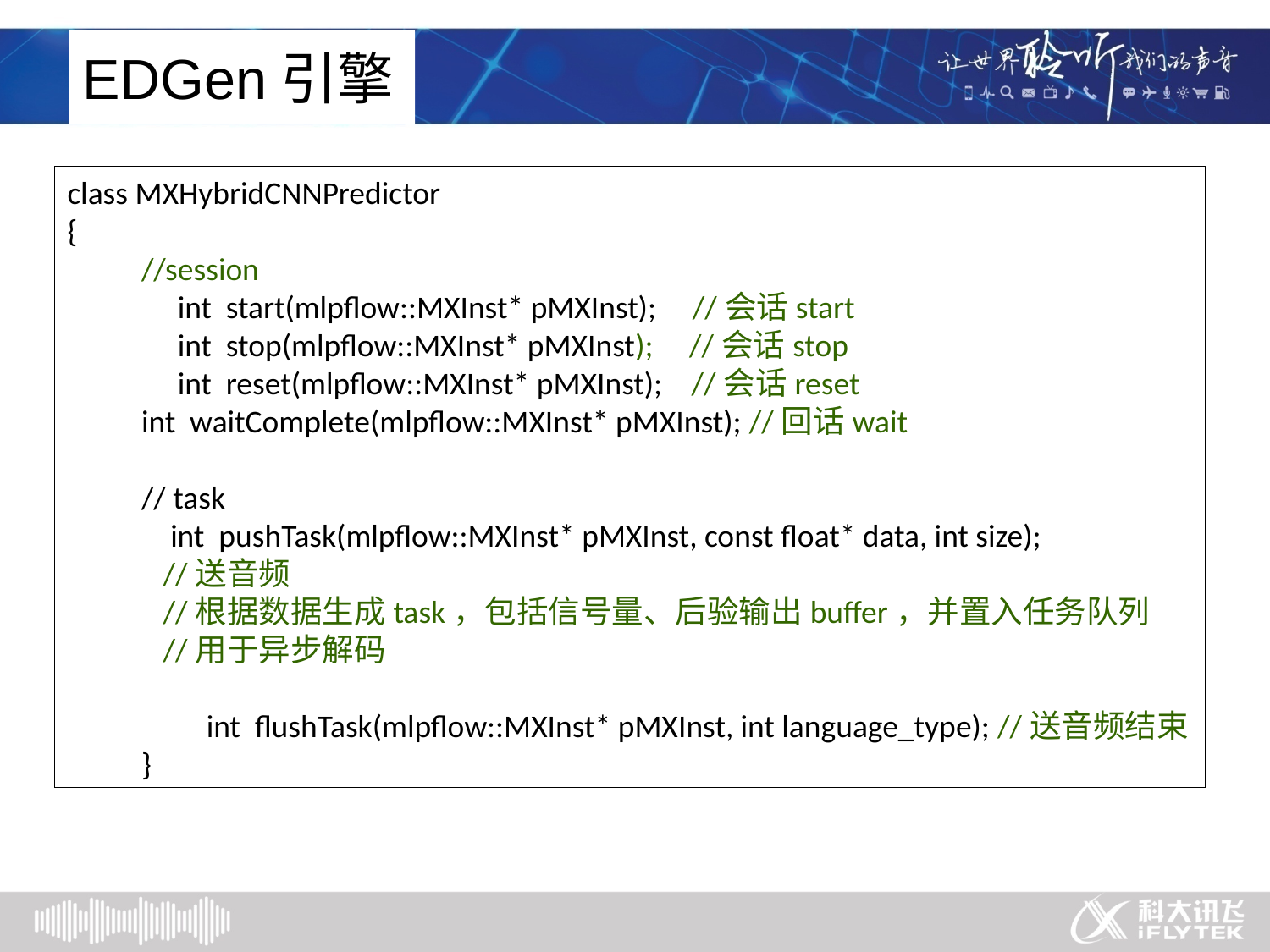

EDGen引擎
class MXHybridCNNPredictor
{
//session
     int  start(mlpflow::MXInst* pMXInst);     //会话start
     int  stop(mlpflow::MXInst* pMXInst);     //会话stop
     int  reset(mlpflow::MXInst* pMXInst);    //会话reset
int  waitComplete(mlpflow::MXInst* pMXInst); //回话wait

// task
    int  pushTask(mlpflow::MXInst* pMXInst, const float* data, int size);
   //送音频
   //根据数据生成task，包括信号量、后验输出buffer，并置入任务队列
   //用于异步解码

         int  flushTask(mlpflow::MXInst* pMXInst, int language_type); //送音频结束
}